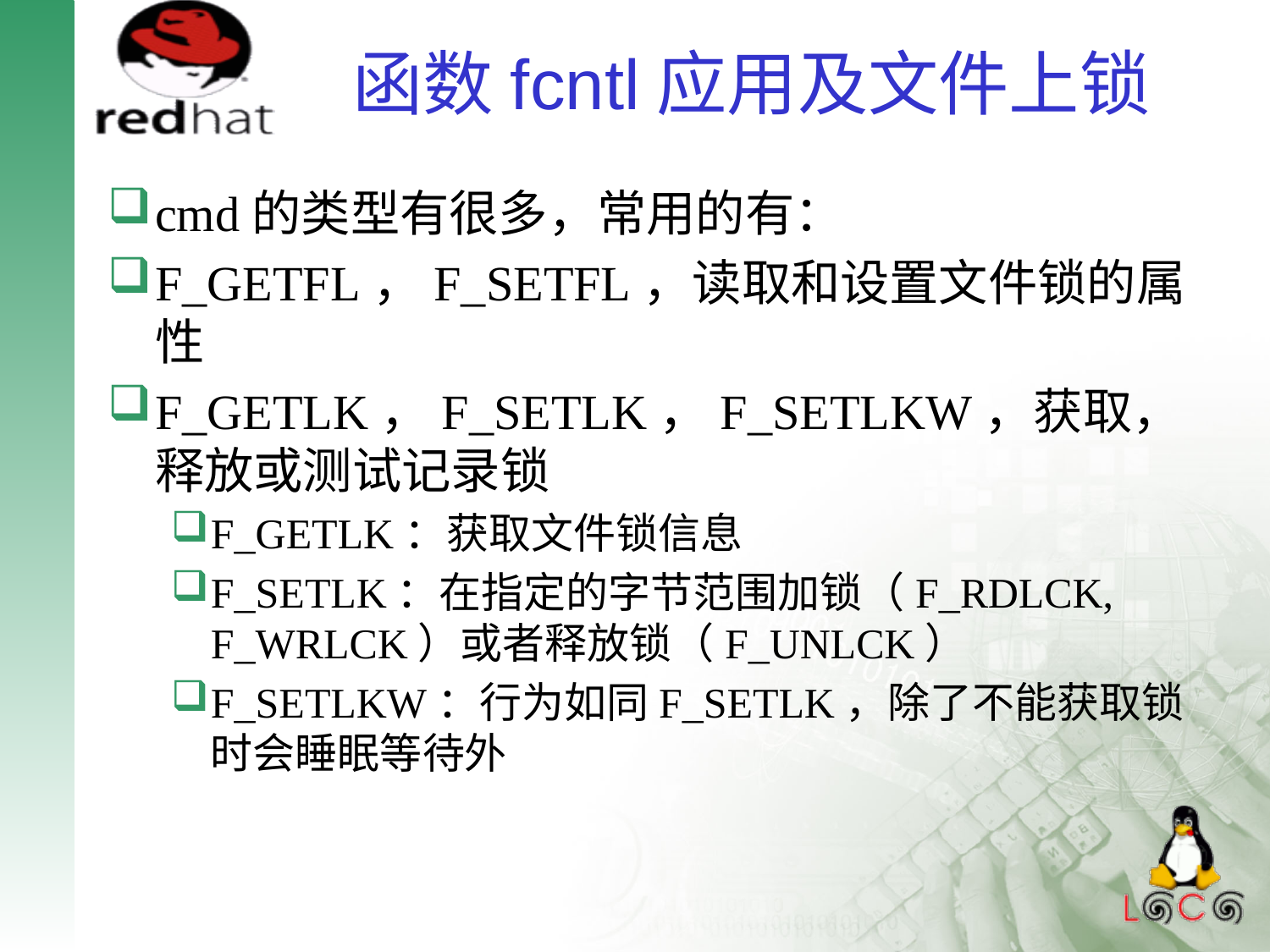

# 函数fcntl应用及文件上锁
cmd的类型有很多，常用的有：
F_GETFL，F_SETFL，读取和设置文件锁的属性
F_GETLK，F_SETLK，F_SETLKW，获取，释放或测试记录锁
F_GETLK：获取文件锁信息
F_SETLK：在指定的字节范围加锁（F_RDLCK, F_WRLCK）或者释放锁（F_UNLCK）
F_SETLKW：行为如同F_SETLK，除了不能获取锁时会睡眠等待外